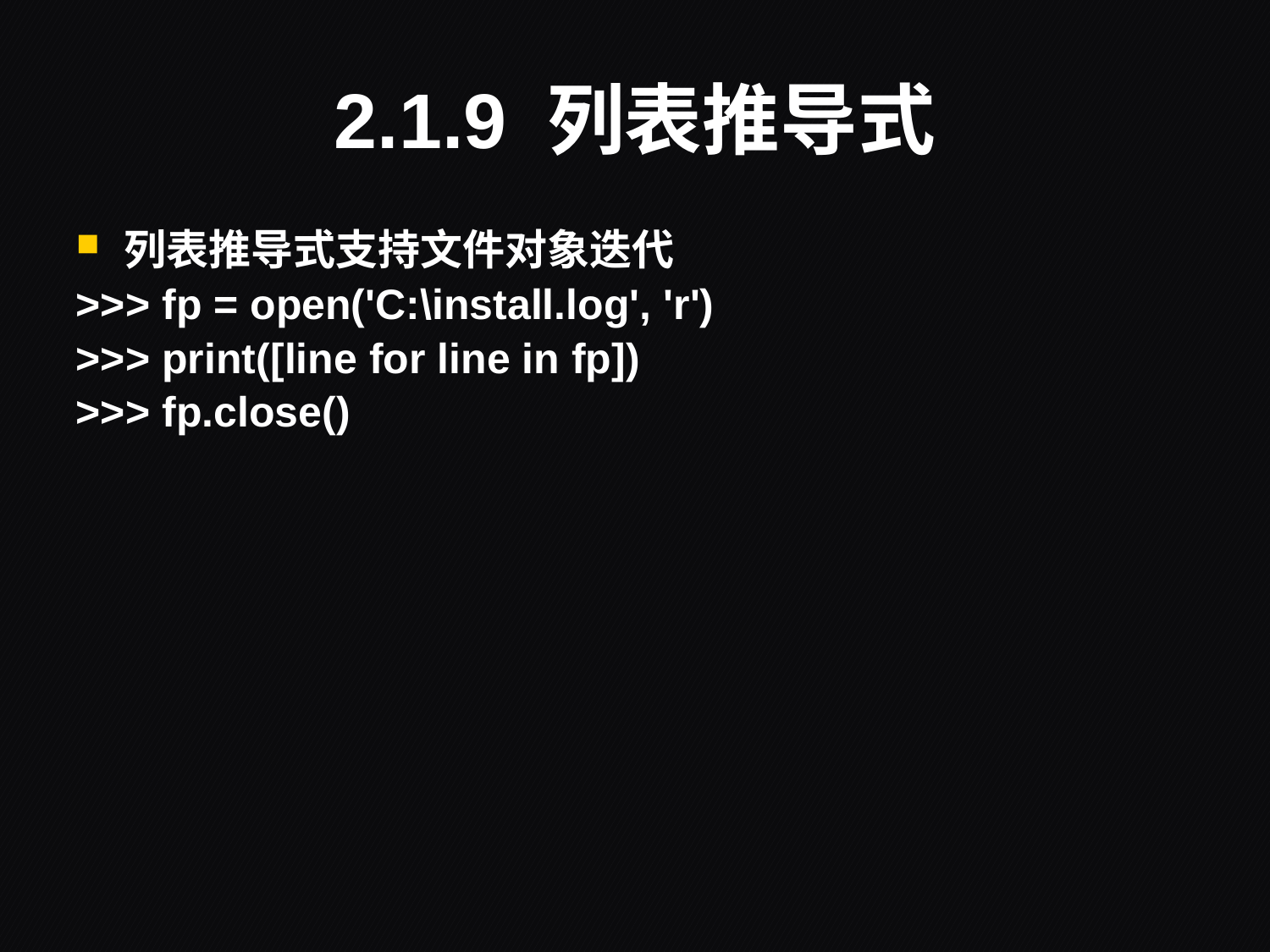

# 2.1.9 列表推导式
列表推导式支持文件对象迭代
>>> fp = open('C:\install.log', 'r')
>>> print([line for line in fp])
>>> fp.close()